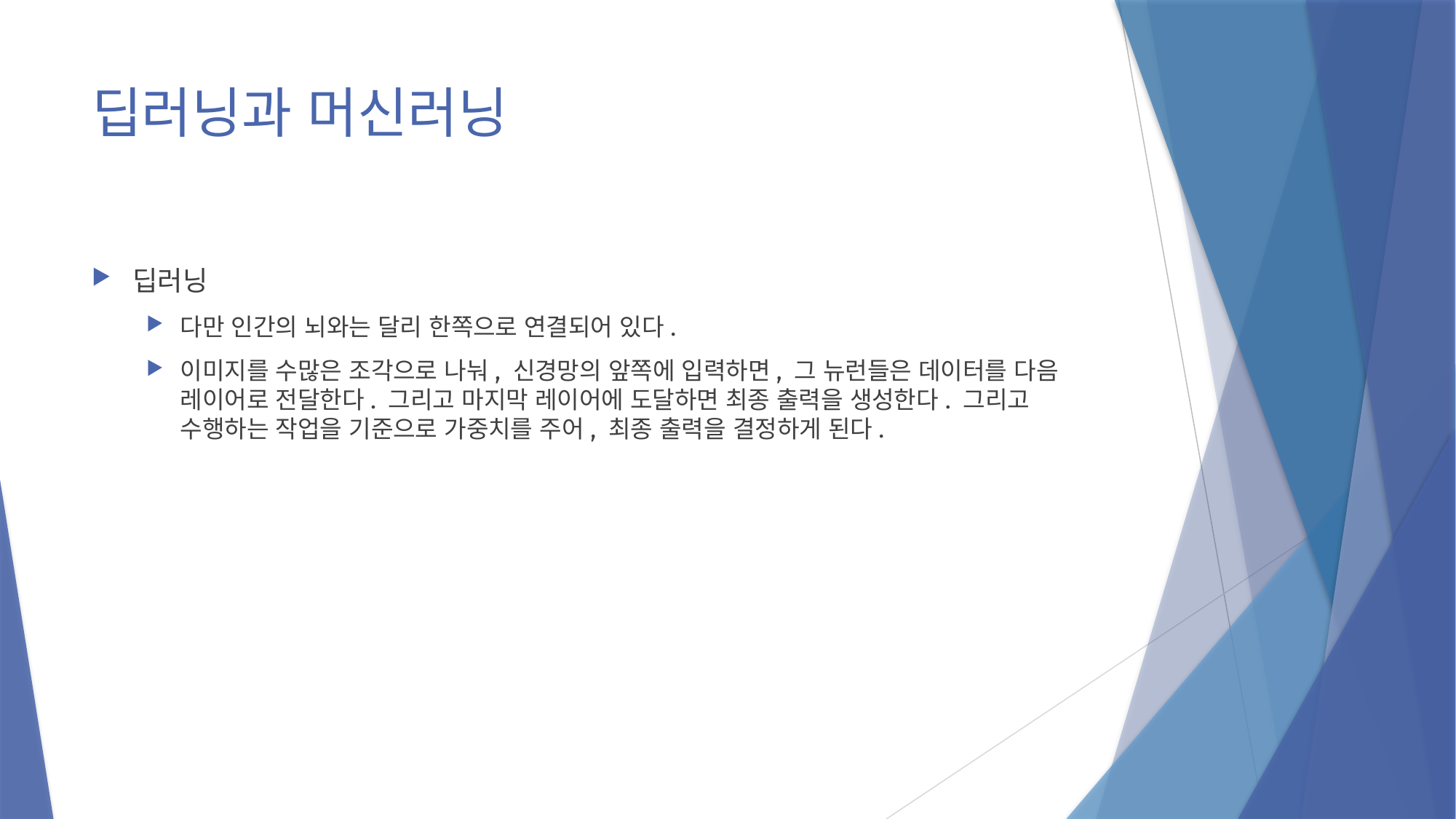

# 딥러닝과 머신러닝
딥러닝
다만 인간의 뇌와는 달리 한쪽으로 연결되어 있다.
이미지를 수많은 조각으로 나눠, 신경망의 앞쪽에 입력하면, 그 뉴런들은 데이터를 다음 레이어로 전달한다. 그리고 마지막 레이어에 도달하면 최종 출력을 생성한다. 그리고 수행하는 작업을 기준으로 가중치를 주어, 최종 출력을 결정하게 된다.